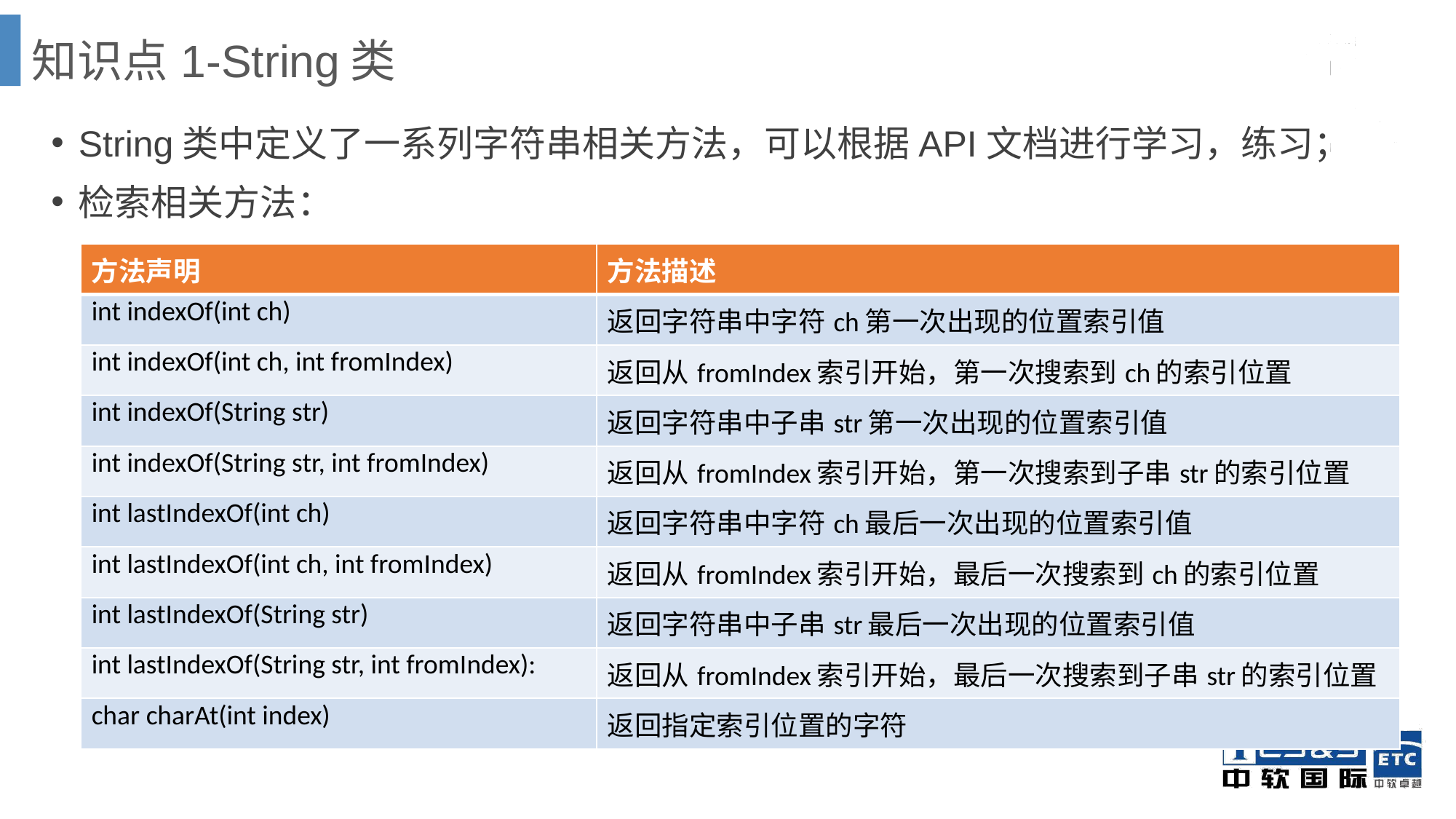

# 知识点1-String类
String类中定义了一系列字符串相关方法，可以根据API文档进行学习，练习；
检索相关方法：
| 方法声明 | 方法描述 |
| --- | --- |
| int indexOf(int ch) | 返回字符串中字符ch第一次出现的位置索引值 |
| int indexOf(int ch, int fromIndex) | 返回从fromIndex索引开始，第一次搜索到ch的索引位置 |
| int indexOf(String str) | 返回字符串中子串str第一次出现的位置索引值 |
| int indexOf(String str, int fromIndex) | 返回从fromIndex索引开始，第一次搜索到子串str的索引位置 |
| int lastIndexOf(int ch) | 返回字符串中字符ch最后一次出现的位置索引值 |
| int lastIndexOf(int ch, int fromIndex) | 返回从fromIndex索引开始，最后一次搜索到ch的索引位置 |
| int lastIndexOf(String str) | 返回字符串中子串str最后一次出现的位置索引值 |
| int lastIndexOf(String str, int fromIndex): | 返回从fromIndex索引开始，最后一次搜索到子串str的索引位置 |
| char charAt(int index) | 返回指定索引位置的字符 |